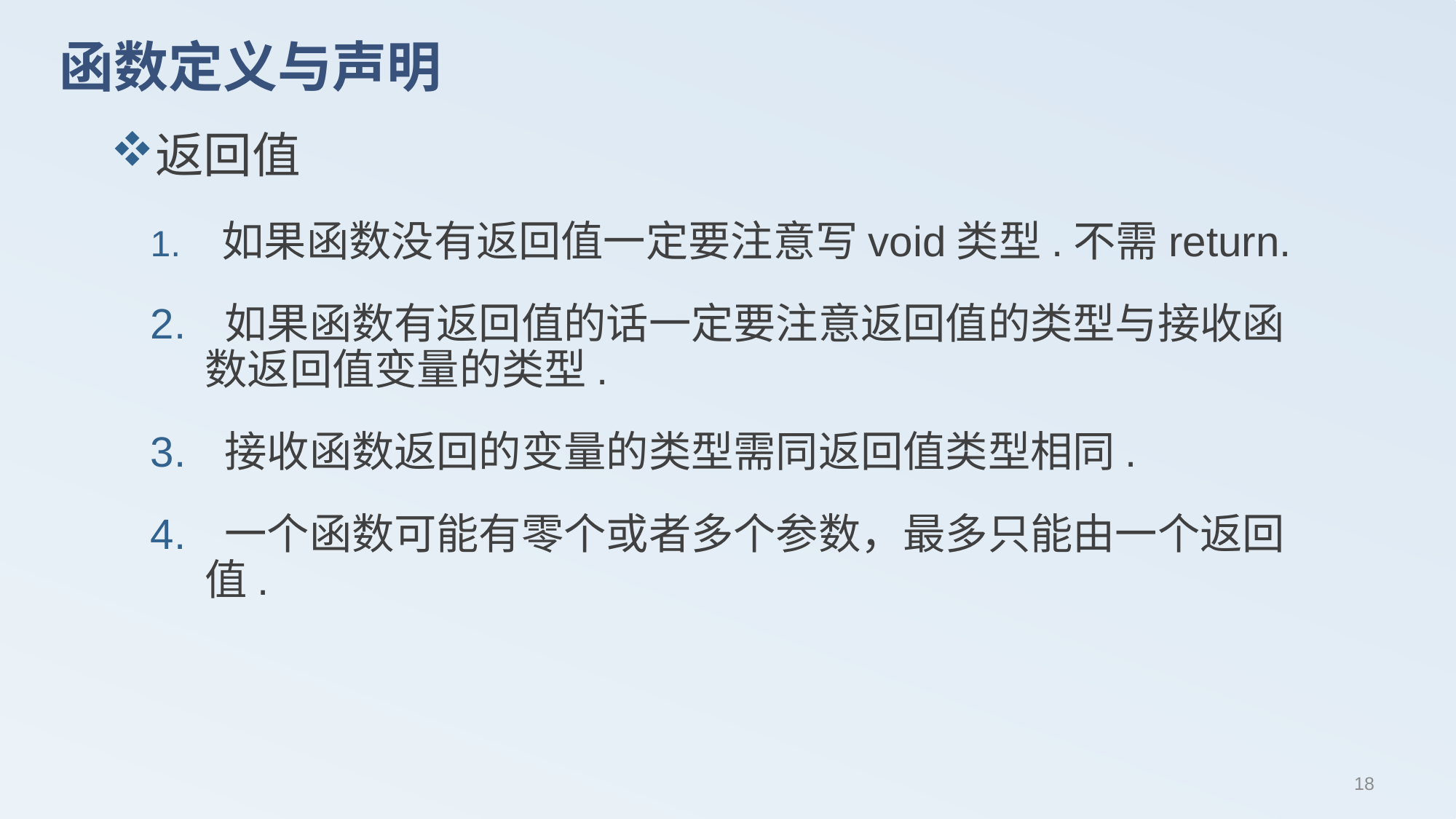

# 函数定义与声明
返回值
 如果函数没有返回值一定要注意写void类型.不需return.
 如果函数有返回值的话一定要注意返回值的类型与接收函数返回值变量的类型.
 接收函数返回的变量的类型需同返回值类型相同.
 一个函数可能有零个或者多个参数，最多只能由一个返回值.